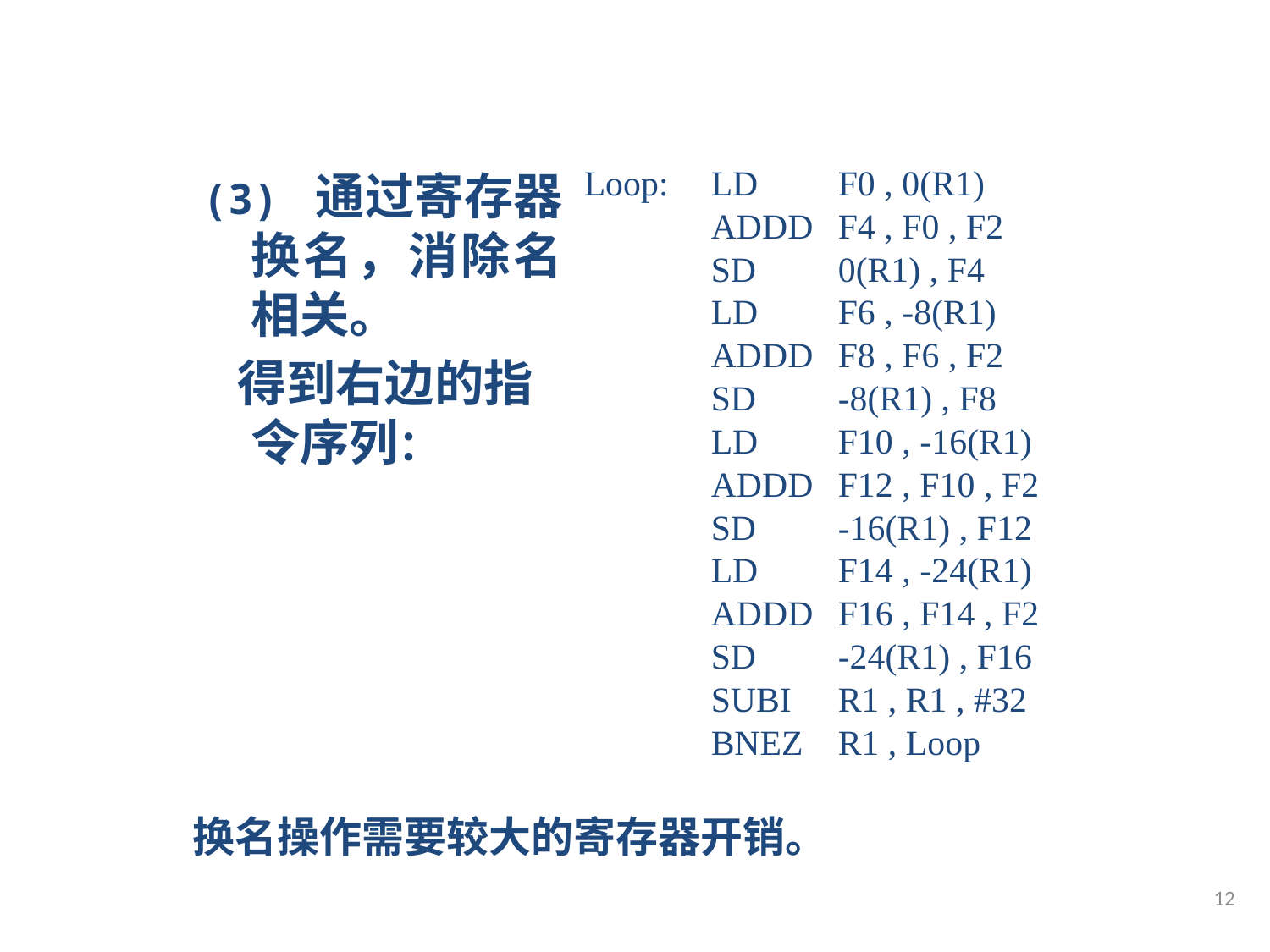

(3) 通过寄存器换名，消除名相关。
  得到右边的指令序列：
Loop:	LD	F0 , 0(R1)
	ADDD	F4 , F0 , F2
	SD	0(R1) , F4
	LD	F6 , -8(R1)
	ADDD	F8 , F6 , F2
	SD	-8(R1) , F8
	LD	F10 , -16(R1)
	ADDD	F12 , F10 , F2
	SD	-16(R1) , F12
	LD	F14 , -24(R1)
	ADDD	F16 , F14 , F2
	SD	-24(R1) , F16
	SUBI	R1 , R1 , #32
	BNEZ	R1 , Loop

换名操作需要较大的寄存器开销。
12